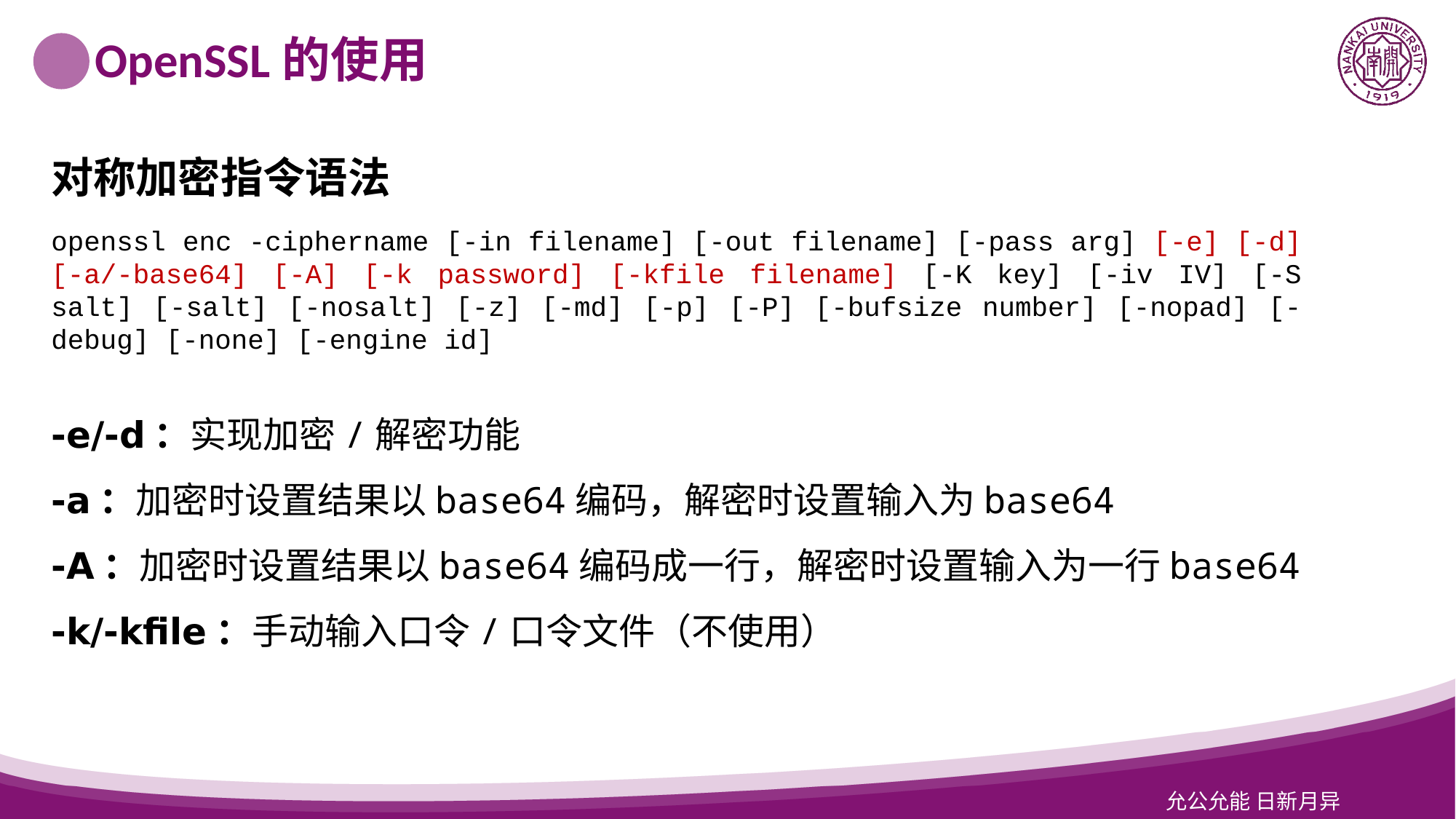

选中图片Delete，点击中间图标即可插入新图片

OpenSSL的使用
对称加密指令语法

openssl enc -ciphername [-in filename] [-out filename] [-pass arg] [-e] [-d] [-a/-base64] [-A] [-k password] [-kfile filename] [-K key] [-iv IV] [-S salt] [-salt] [-nosalt] [-z] [-md] [-p] [-P] [-bufsize number] [-nopad] [-debug] [-none] [-engine id]
-e/-d：实现加密/解密功能
-a：加密时设置结果以base64编码，解密时设置输入为base64
-A：加密时设置结果以base64编码成一行，解密时设置输入为一行base64
-k/-kfile：手动输入口令/口令文件（不使用）